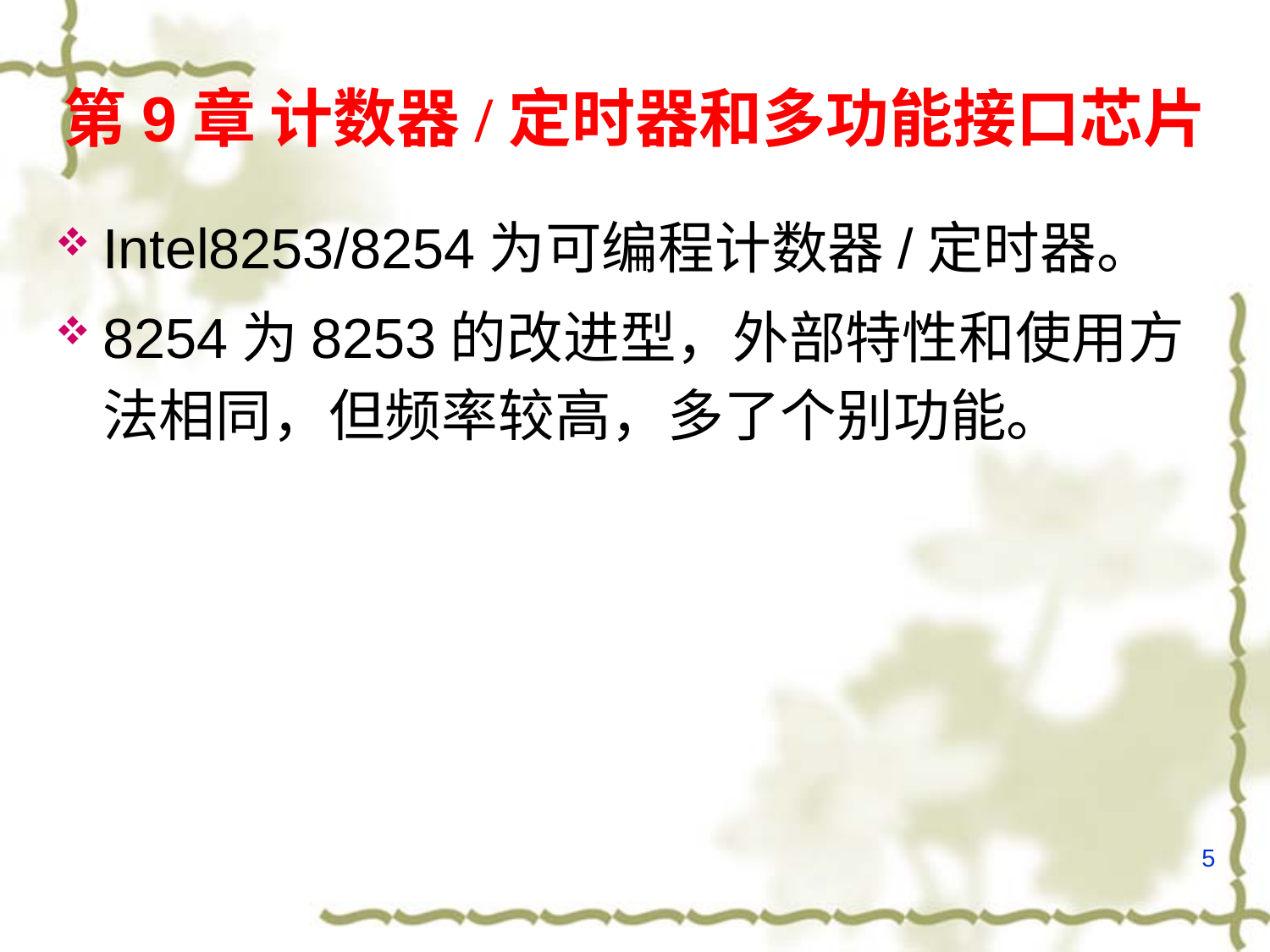

# 第9章 计数器/定时器和多功能接口芯片
Intel8253/8254为可编程计数器/定时器。
8254为8253的改进型，外部特性和使用方法相同，但频率较高，多了个别功能。

5